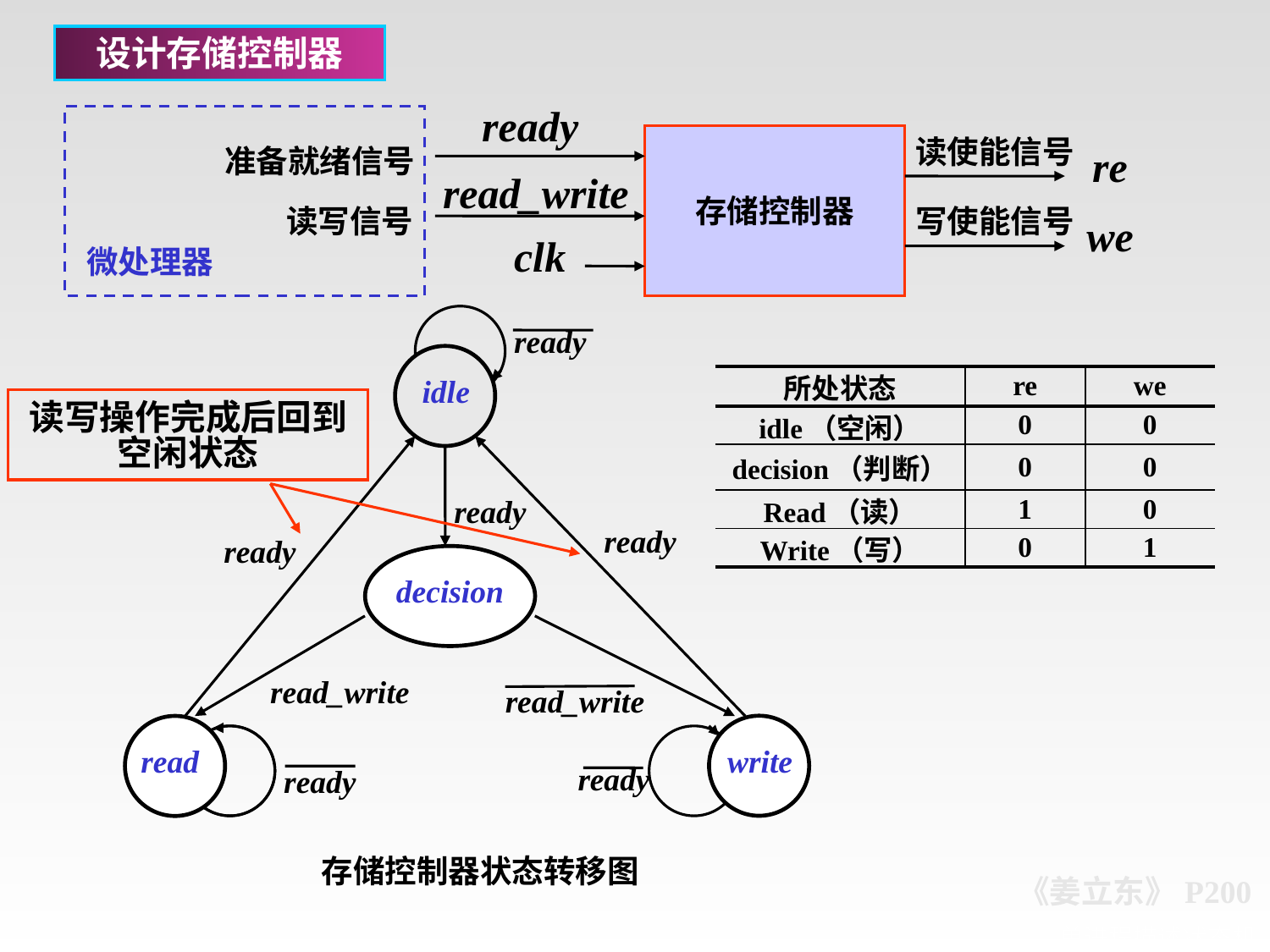

设计存储控制器
ready

read_write

准备就绪信号
读写信号
微处理器

存储控制器
读使能信号
re

写使能信号
we

clk

ready

idle

ready
ready
ready

decision

read_write
read_write

write
read
ready
ready

存储控制器状态转移图
| 所处状态 | re | we |
| --- | --- | --- |
| idle（空闲） | 0 | 0 |
| decision（判断） | 0 | 0 |
| Read（读） | 1 | 0 |
| Write（写） | 0 | 1 |
读写操作完成后回到空闲状态

《姜立东》P200
# 单进程描述状态机